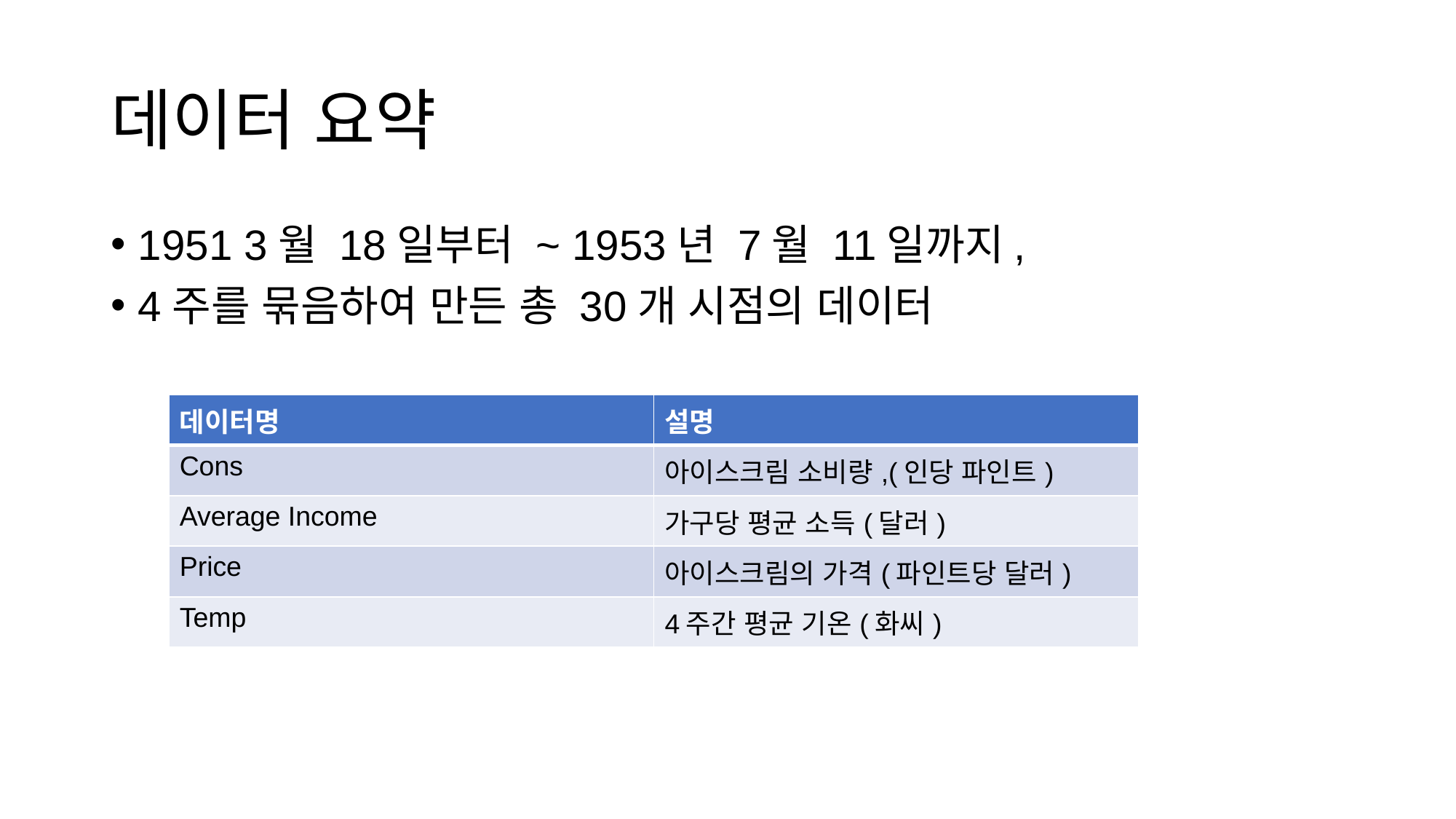

# 데이터 요약
1951 3월 18일부터 ~ 1953년 7월 11일까지,
4주를 묶음하여 만든 총 30개 시점의 데이터
| 데이터명 | 설명 |
| --- | --- |
| Cons | 아이스크림 소비량,(인당 파인트) |
| Average Income | 가구당 평균 소득(달러) |
| Price | 아이스크림의 가격(파인트당 달러) |
| Temp | 4주간 평균 기온(화씨) |